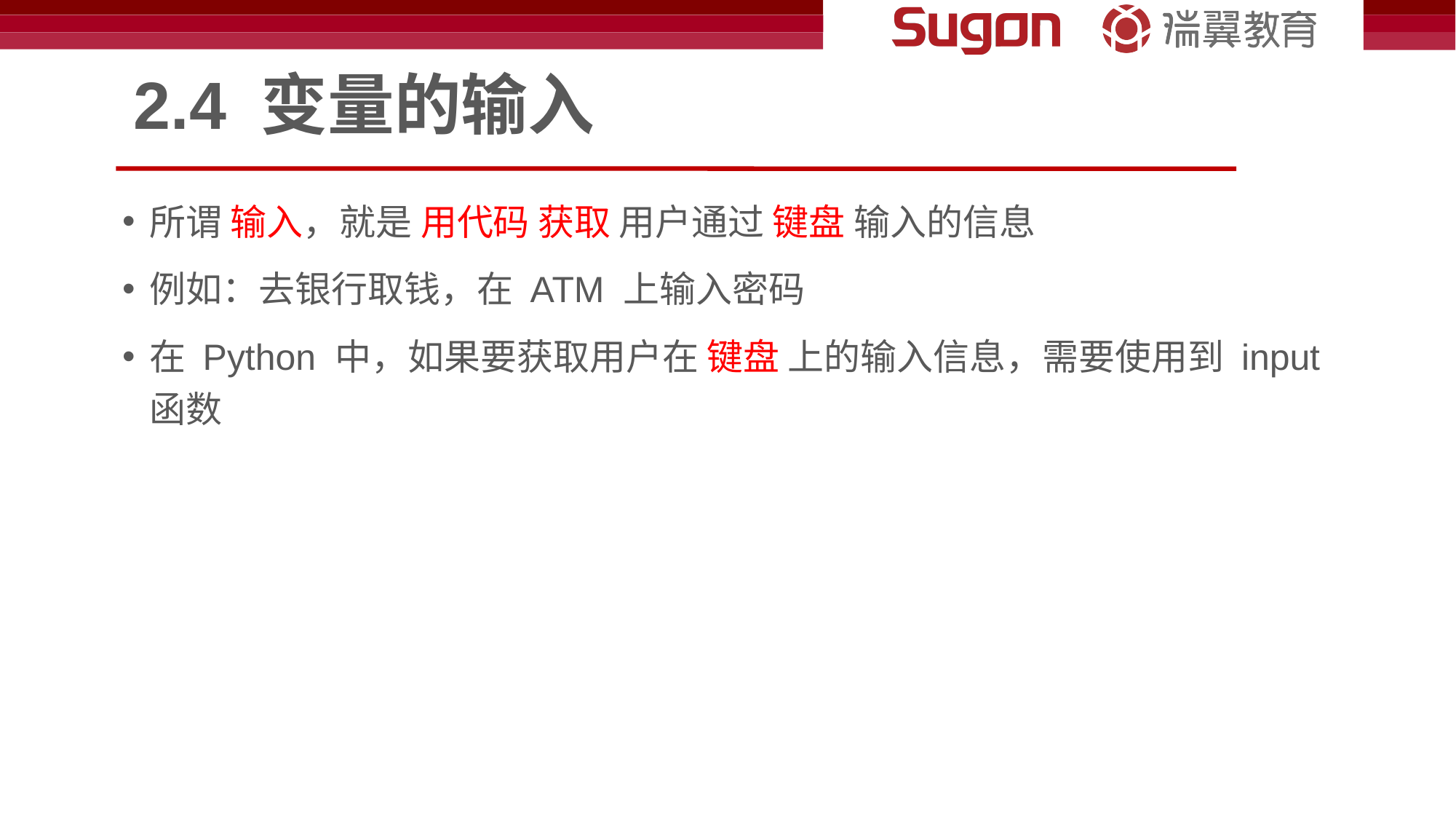

# 2.4 变量的输入
所谓 输入，就是 用代码 获取 用户通过 键盘 输入的信息
例如：去银行取钱，在 ATM 上输入密码
在 Python 中，如果要获取用户在 键盘 上的输入信息，需要使用到 input 函数